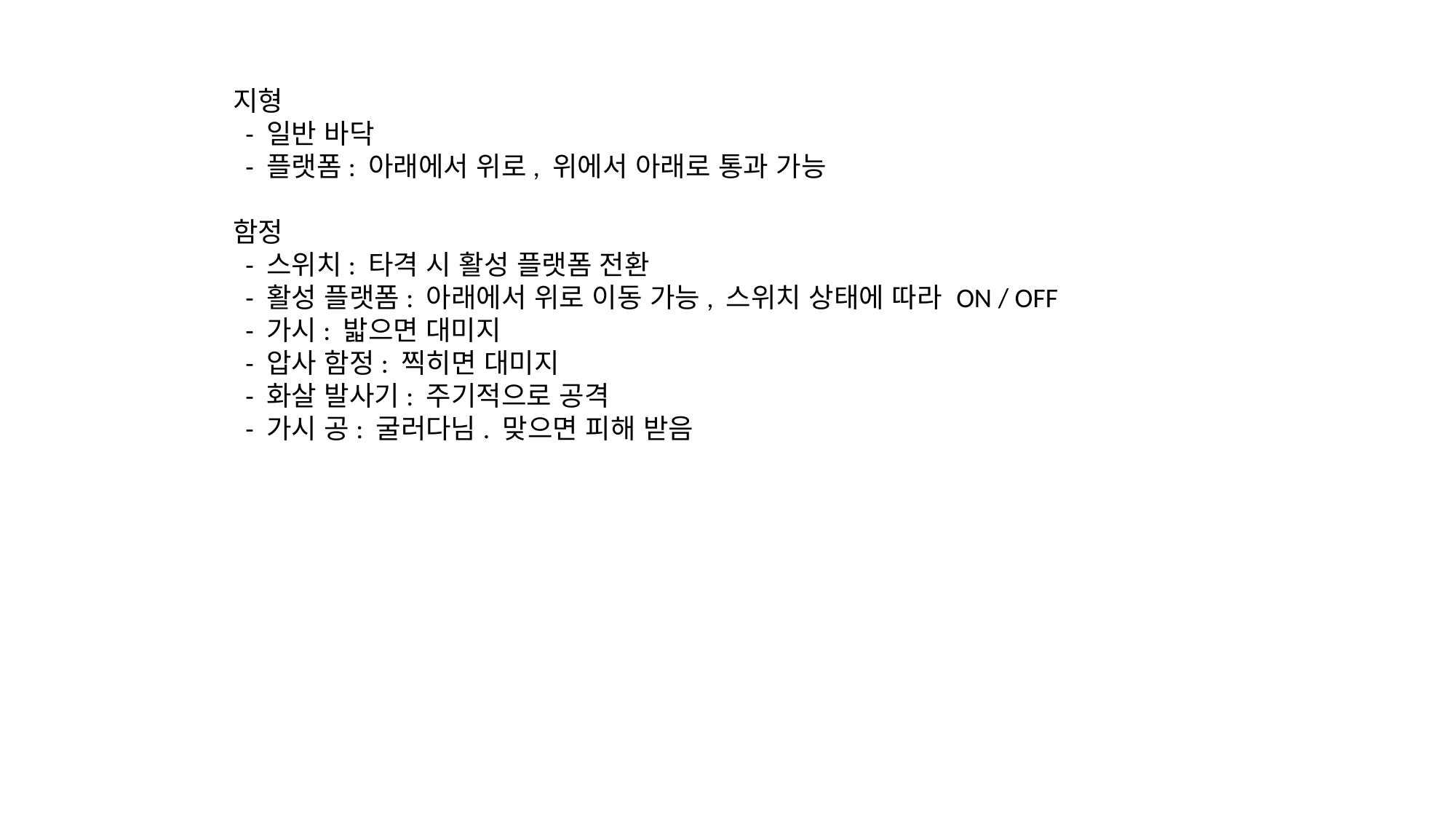

지형
  - 일반 바닥
  - 플랫폼: 아래에서 위로, 위에서 아래로 통과 가능

함정
  - 스위치: 타격 시 활성 플랫폼 전환
  - 활성 플랫폼: 아래에서 위로 이동 가능, 스위치 상태에 따라 ON / OFF
  - 가시: 밟으면 대미지
  - 압사 함정: 찍히면 대미지
  - 화살 발사기: 주기적으로 공격
  - 가시 공: 굴러다님. 맞으면 피해 받음